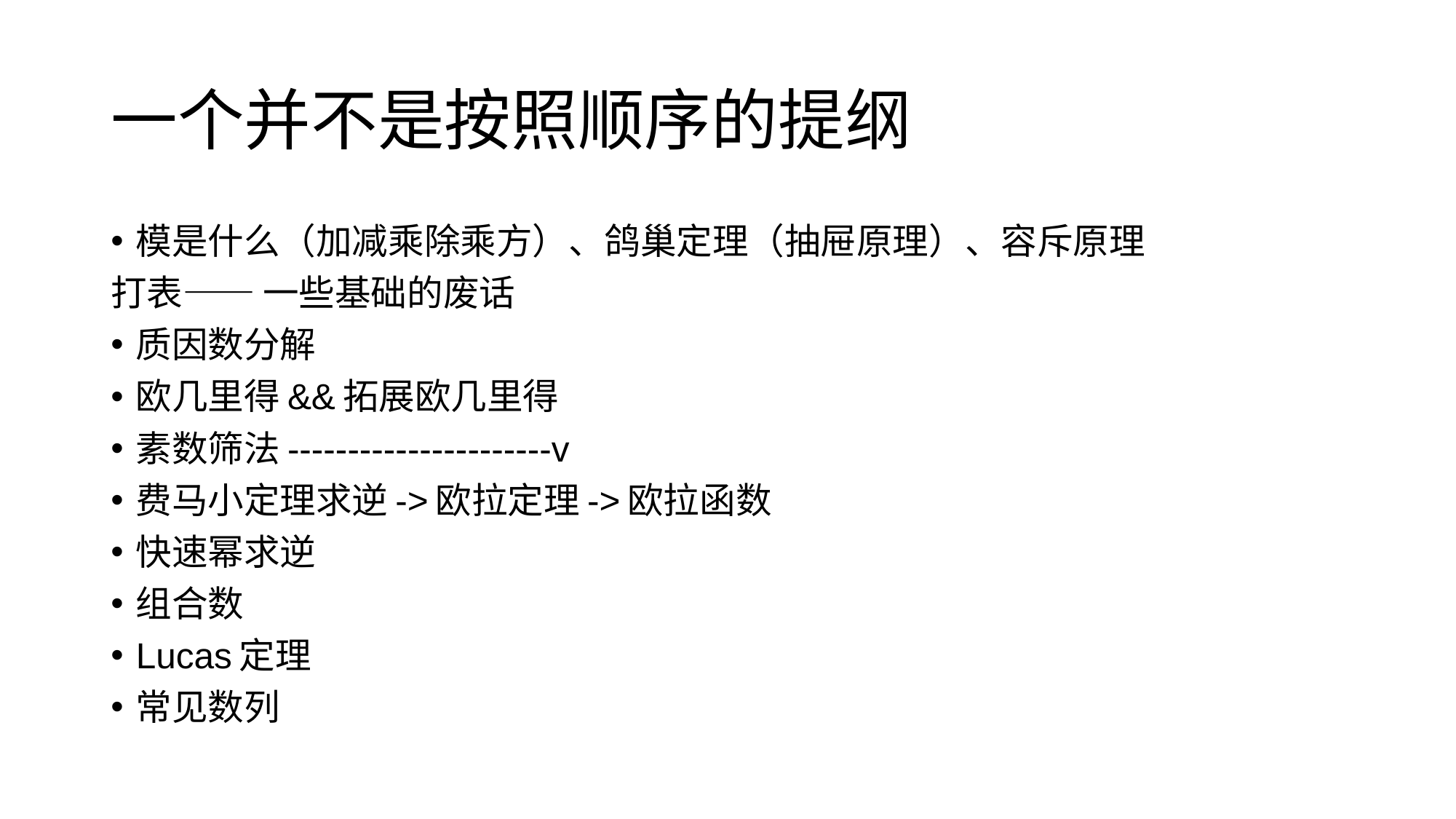

# 一个并不是按照顺序的提纲
模是什么（加减乘除乘方）、鸽巢定理（抽屉原理）、容斥原理
打表—— 一些基础的废话
质因数分解
欧几里得&&拓展欧几里得
素数筛法----------------------v
费马小定理求逆->欧拉定理->欧拉函数
快速幂求逆
组合数
Lucas定理
常见数列